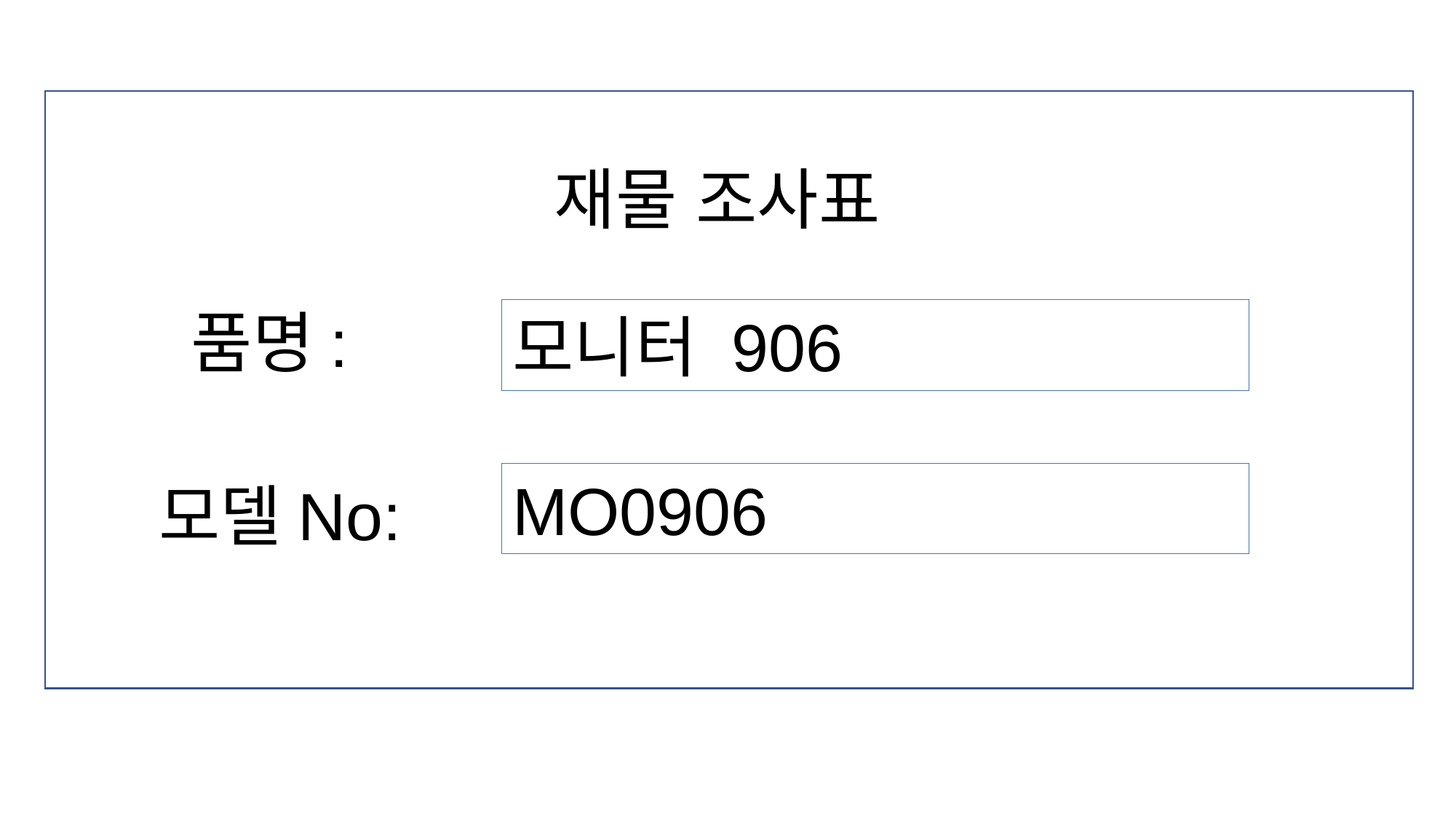

재물 조사표
품명:
모니터 906
MO0906
모델No: